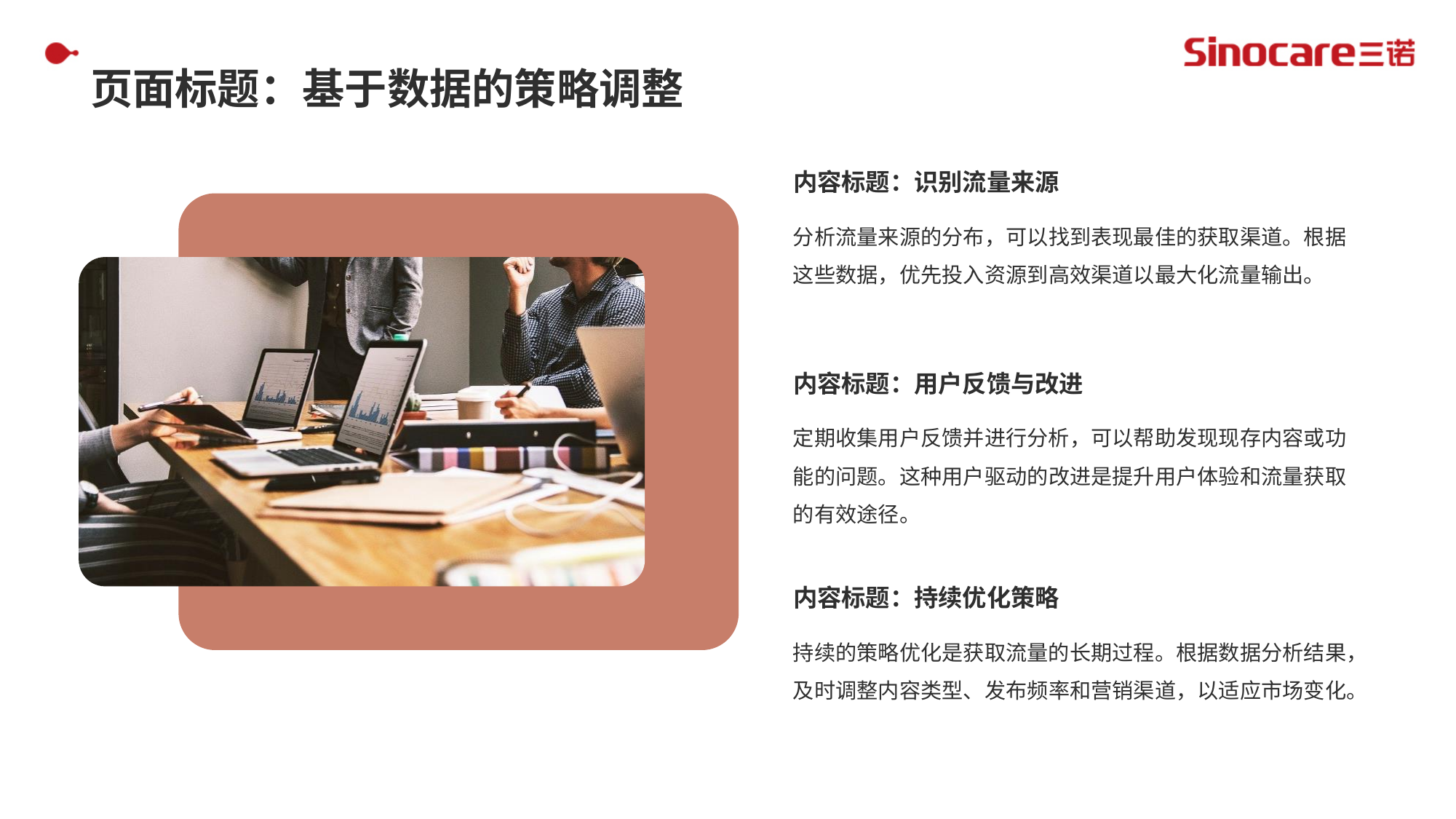

页面标题：基于数据的策略调整
内容标题：识别流量来源

分析流量来源的分布，可以找到表现最佳的获取渠道。根据这些数据，优先投入资源到高效渠道以最大化流量输出。

内容标题：用户反馈与改进
定期收集用户反馈并进行分析，可以帮助发现现存内容或功能的问题。这种用户驱动的改进是提升用户体验和流量获取的有效途径。
内容标题：持续优化策略
持续的策略优化是获取流量的长期过程。根据数据分析结果，及时调整内容类型、发布频率和营销渠道，以适应市场变化。